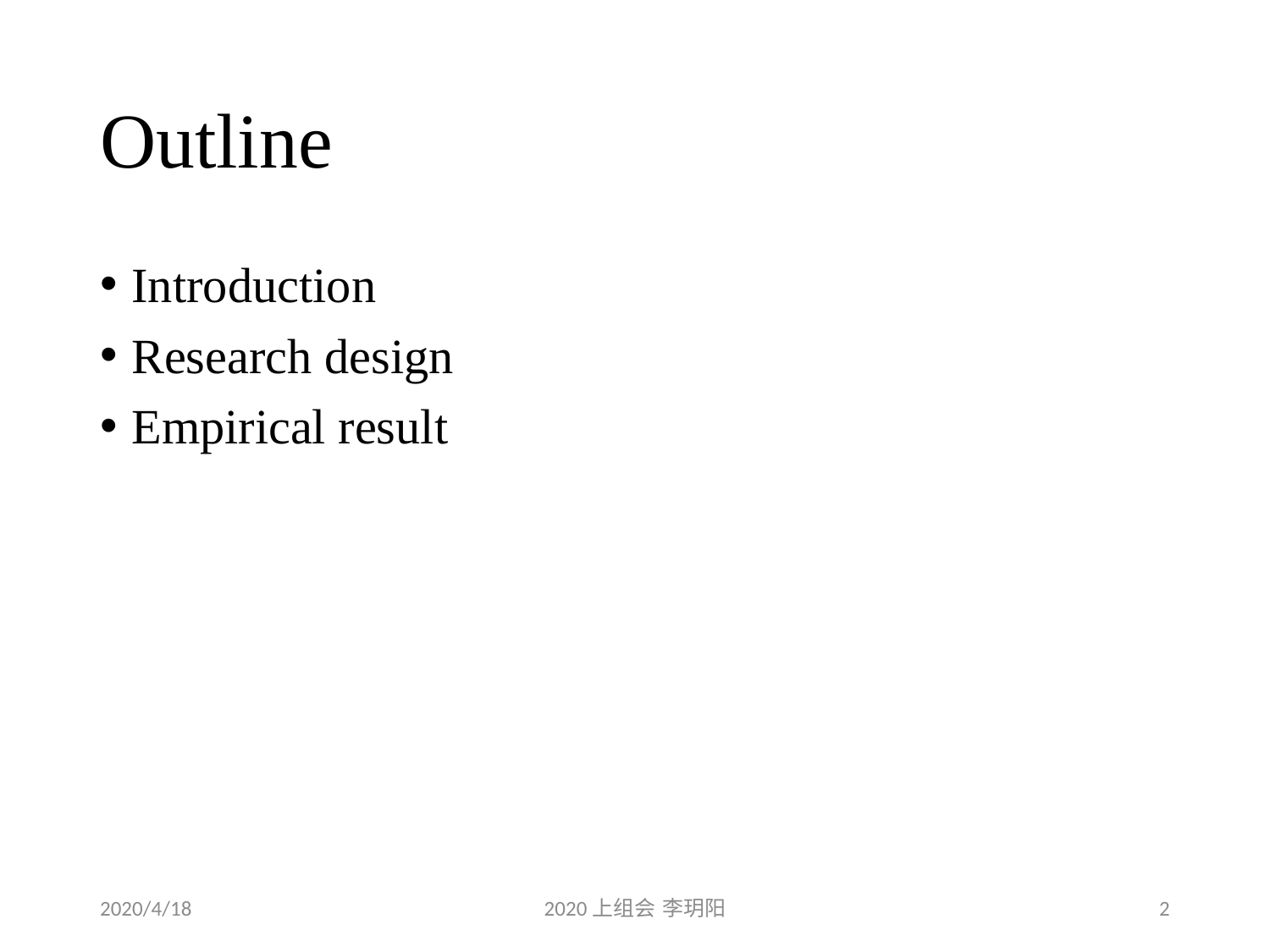

# Outline
Introduction
Research design
Empirical result

2020/4/18
2020上组会 李玥阳
2